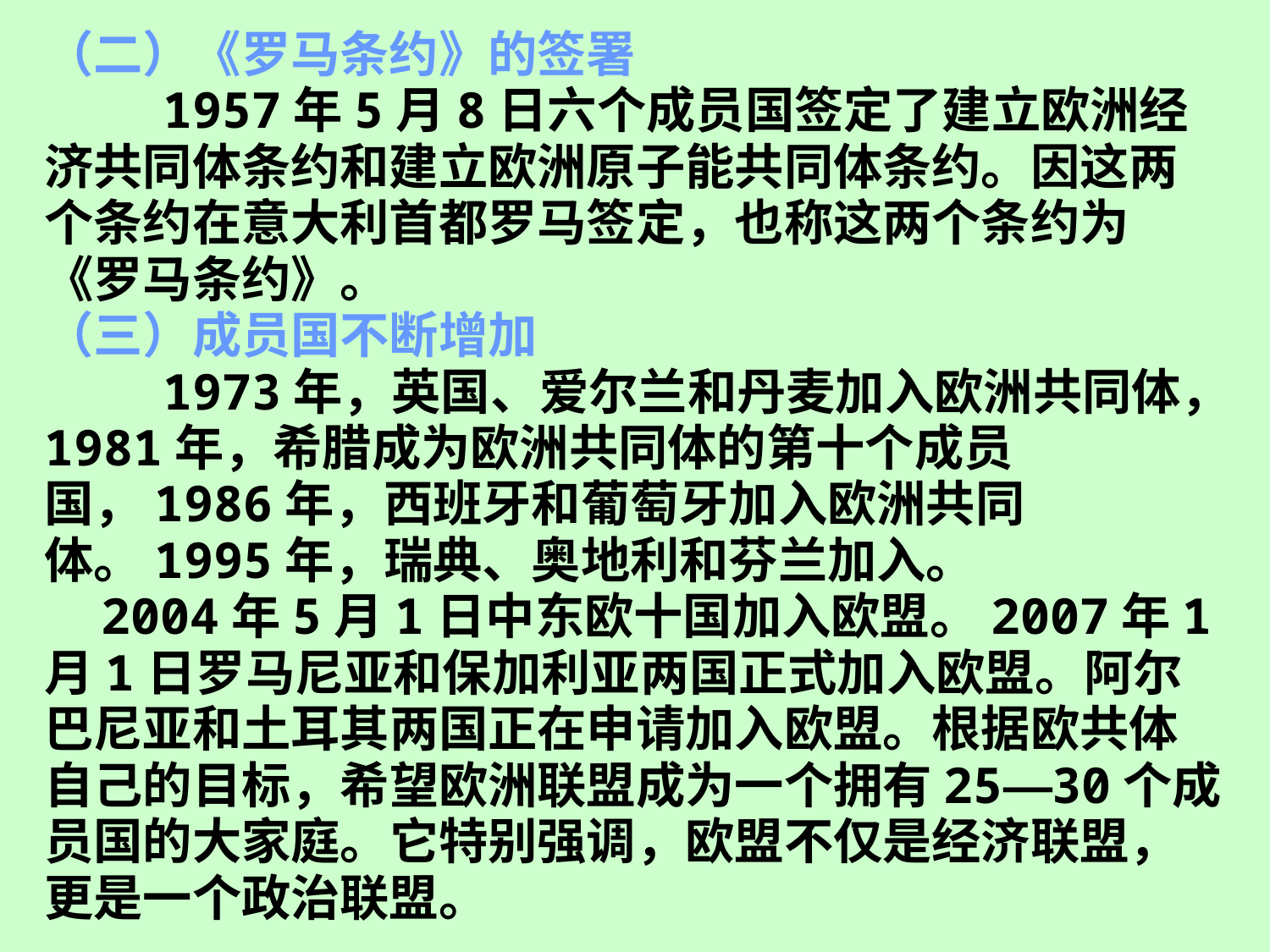

（二）《罗马条约》的签署
    1957年5月8日六个成员国签定了建立欧洲经济共同体条约和建立欧洲原子能共同体条约。因这两个条约在意大利首都罗马签定，也称这两个条约为《罗马条约》。
（三）成员国不断增加
    1973年，英国、爱尔兰和丹麦加入欧洲共同体，1981年，希腊成为欧洲共同体的第十个成员国，1986年，西班牙和葡萄牙加入欧洲共同体。1995年，瑞典、奥地利和芬兰加入。
    2004年5月1日中东欧十国加入欧盟。2007年1月1日罗马尼亚和保加利亚两国正式加入欧盟。阿尔巴尼亚和土耳其两国正在申请加入欧盟。根据欧共体自己的目标，希望欧洲联盟成为一个拥有25—30个成员国的大家庭。它特别强调，欧盟不仅是经济联盟，更是一个政治联盟。
13